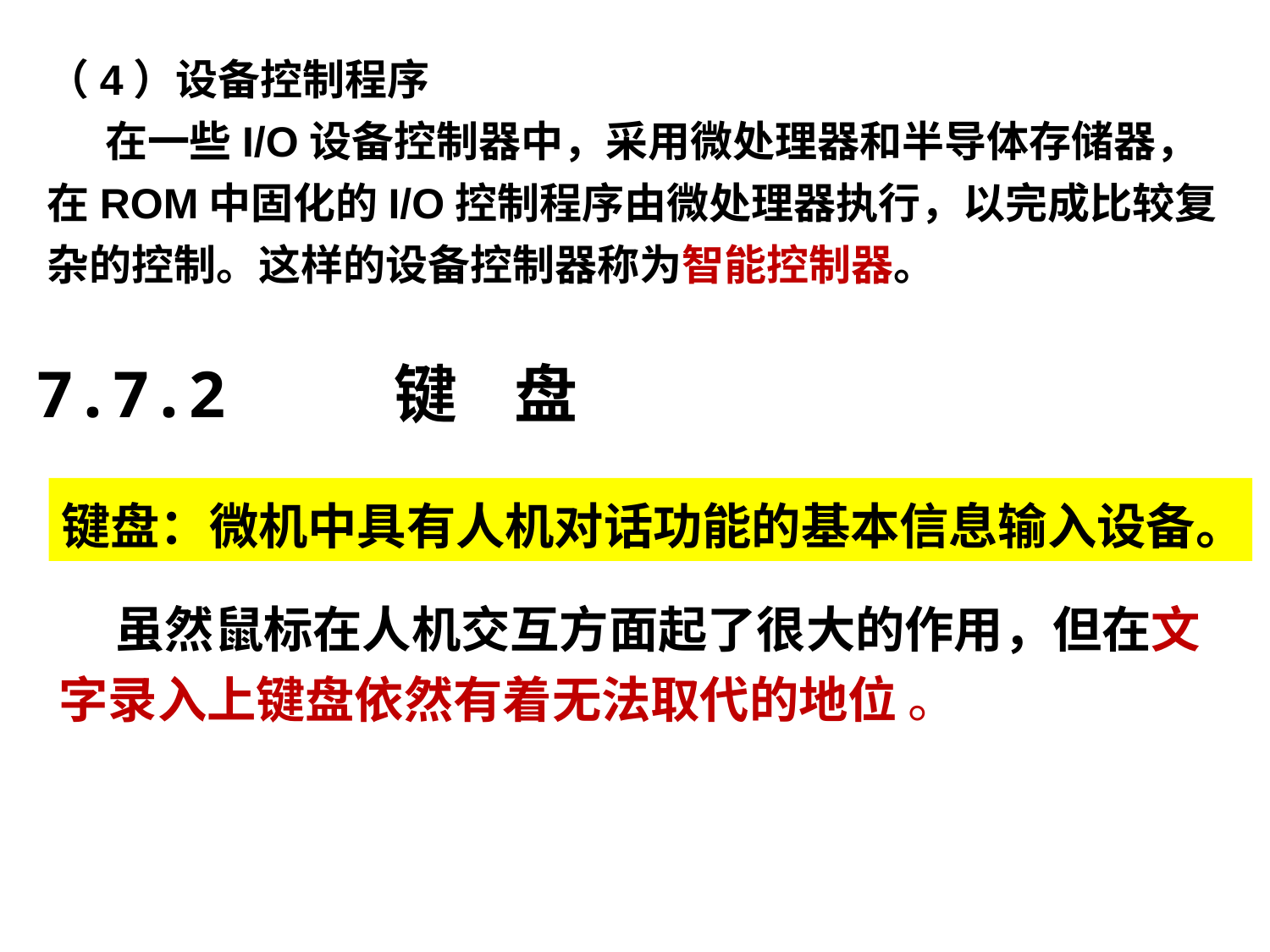

（4）设备控制程序
     在一些I/O设备控制器中，采用微处理器和半导体存储器，在ROM中固化的I/O控制程序由微处理器执行，以完成比较复杂的控制。这样的设备控制器称为智能控制器。
7.7.2    键    盘
键盘：微机中具有人机对话功能的基本信息输入设备。
    虽然鼠标在人机交互方面起了很大的作用，但在文字录入上键盘依然有着无法取代的地位 。
189